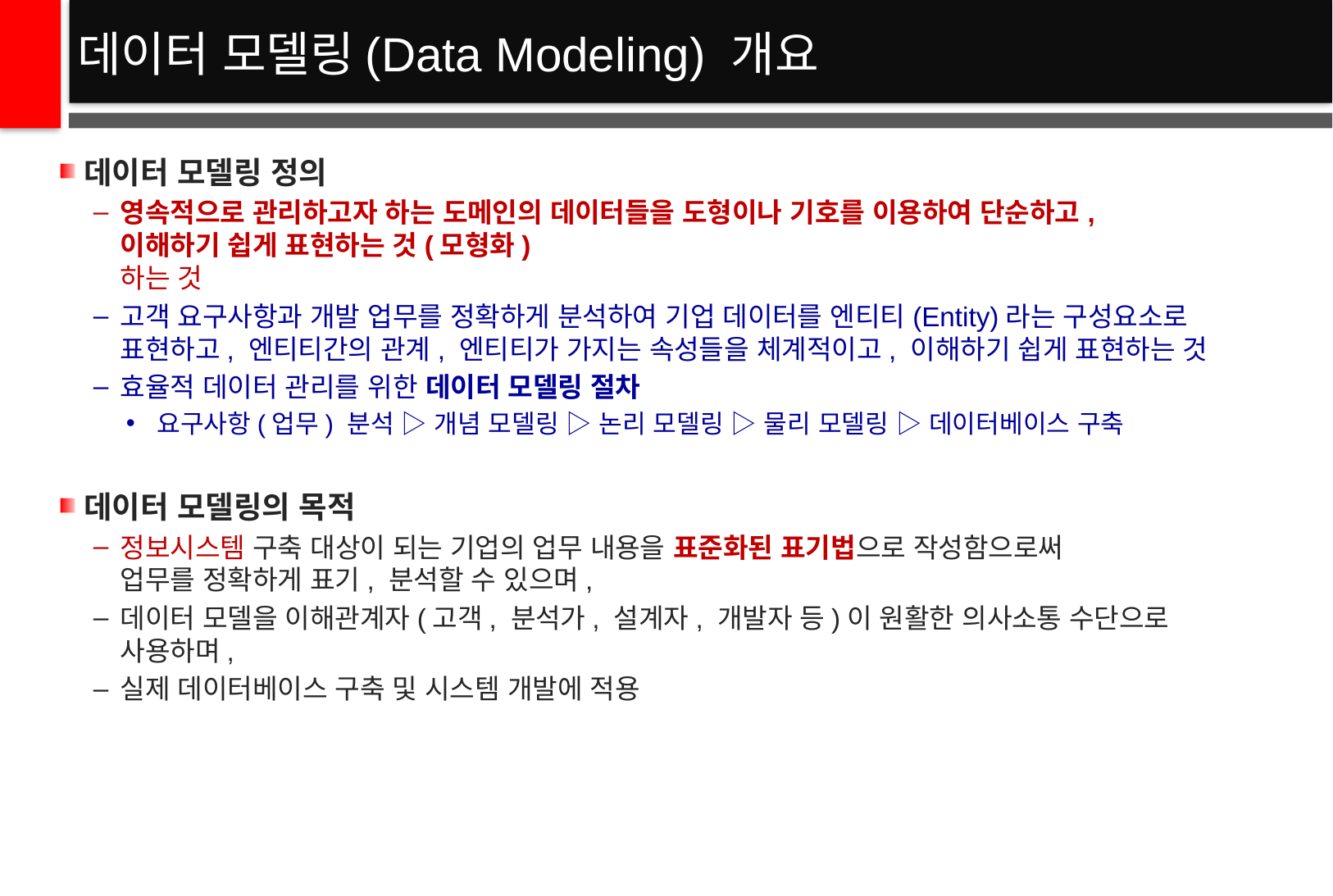

# 데이터 모델링(Data Modeling) 개요
데이터 모델링 정의
영속적으로 관리하고자 하는 도메인의 데이터들을 도형이나 기호를 이용하여 단순하고,
이해하기 쉽게 표현하는 것(모형화)
하는 것
고객 요구사항과 개발 업무를 정확하게 분석하여 기업 데이터를 엔티티(Entity)라는 구성요소로  표현하고, 엔티티간의 관계, 엔티티가 가지는 속성들을 체계적이고, 이해하기 쉽게 표현하는 것
효율적 데이터 관리를 위한 데이터 모델링 절차
요구사항(업무) 분석 ▷ 개념 모델링 ▷ 논리 모델링 ▷ 물리 모델링 ▷ 데이터베이스 구축

데이터 모델링의 목적
정보시스템 구축 대상이 되는 기업의 업무 내용을 표준화된 표기법으로 작성함으로써
업무를 정확하게 표기, 분석할 수 있으며,
데이터 모델을 이해관계자(고객, 분석가, 설계자, 개발자 등)이 원활한 의사소통 수단으로
사용하며,
실제 데이터베이스 구축 및 시스템 개발에 적용